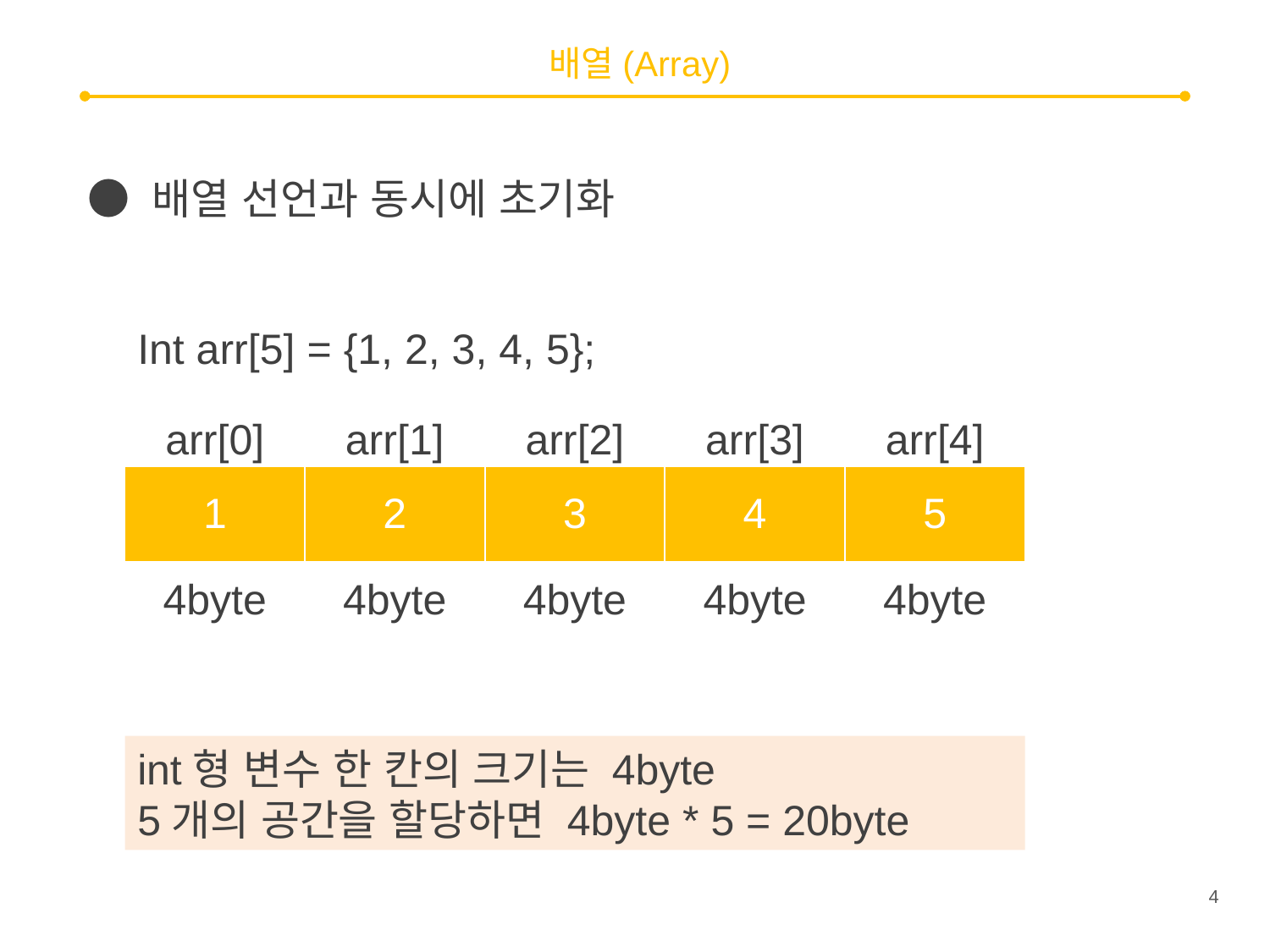

# 배열(Array)
● 배열 선언과 동시에 초기화
Int arr[5] = {1, 2, 3, 4, 5};
arr[0]
arr[1]
arr[2]
arr[3]
arr[4]
|  |  |  |  |  |
| --- | --- | --- | --- | --- |
1
2
3
4
5
4byte
4byte
4byte
4byte
4byte
int형 변수 한 칸의 크기는 4byte
5개의 공간을 할당하면 4byte * 5 = 20byte